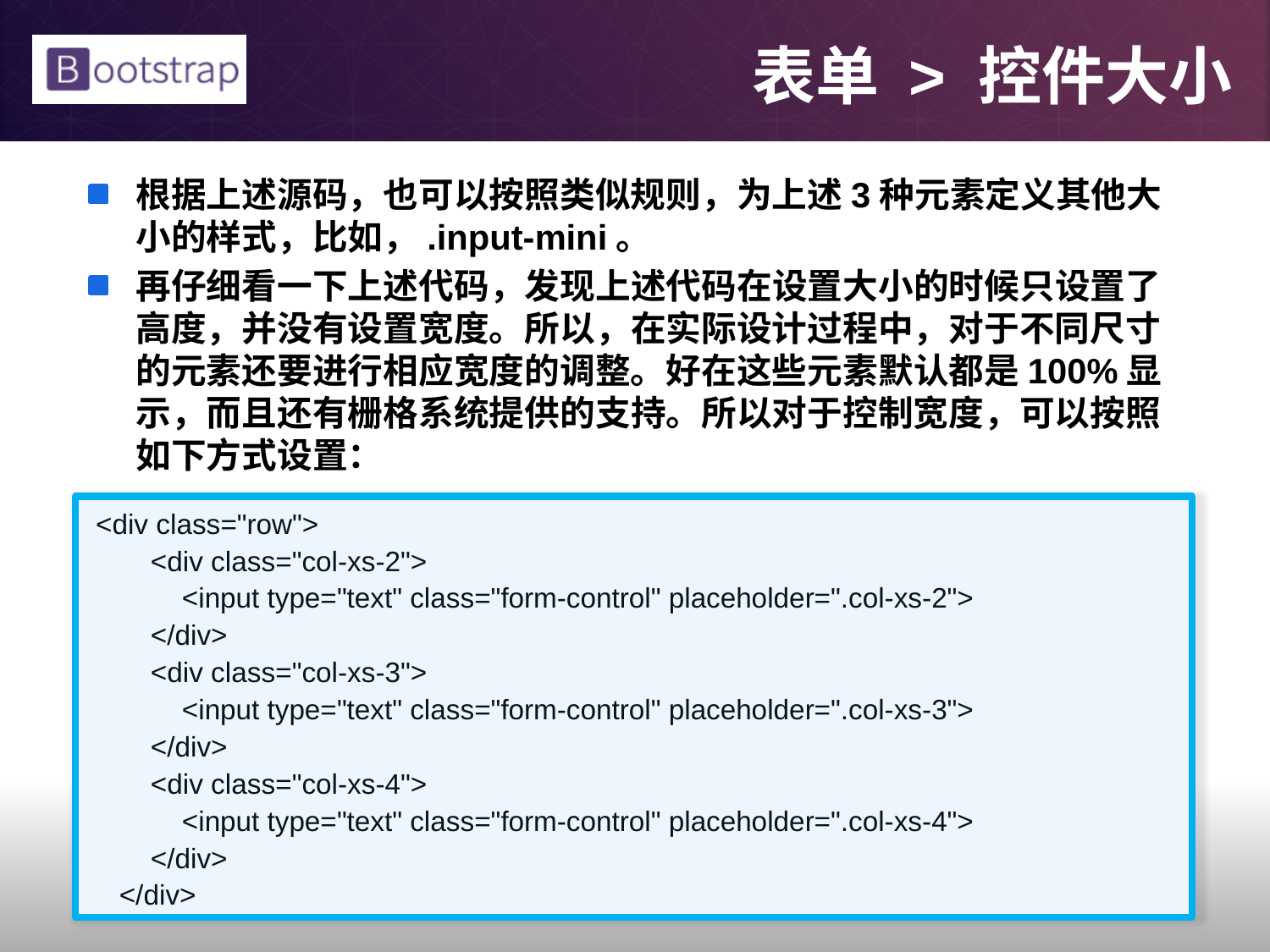

# 表单 > 控件大小
根据上述源码，也可以按照类似规则，为上述3种元素定义其他大小的样式，比如，.input-mini。
再仔细看一下上述代码，发现上述代码在设置大小的时候只设置了高度，并没有设置宽度。所以，在实际设计过程中，对于不同尺寸的元素还要进行相应宽度的调整。好在这些元素默认都是100%显示，而且还有栅格系统提供的支持。所以对于控制宽度，可以按照如下方式设置：
 <div class="row">
        <div class="col-xs-2">
            <input type="text" class="form-control" placeholder=".col-xs-2">
        </div>
        <div class="col-xs-3">
            <input type="text" class="form-control" placeholder=".col-xs-3">
        </div>
        <div class="col-xs-4">
            <input type="text" class="form-control" placeholder=".col-xs-4">
        </div>
    </div>